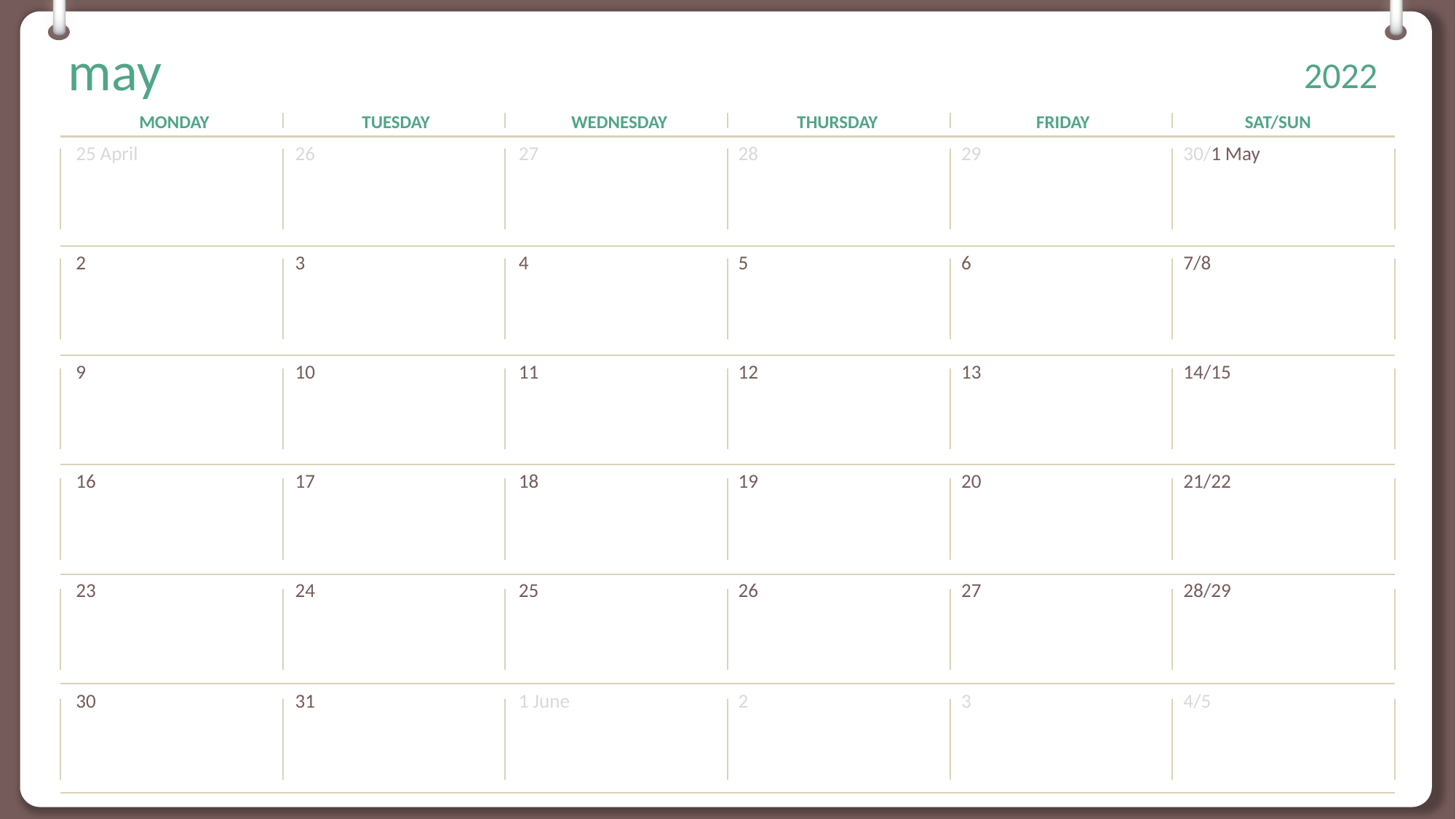

# may

投稿バックエンド完了
投稿フロントエンド完了

リストバックエンド完了
リストフロントエンド完了
修正バックエンド & フロントエンド完了

削除処理バック&フロント完了
書き込みバックエンド完了

書き込みフロントエンド完了